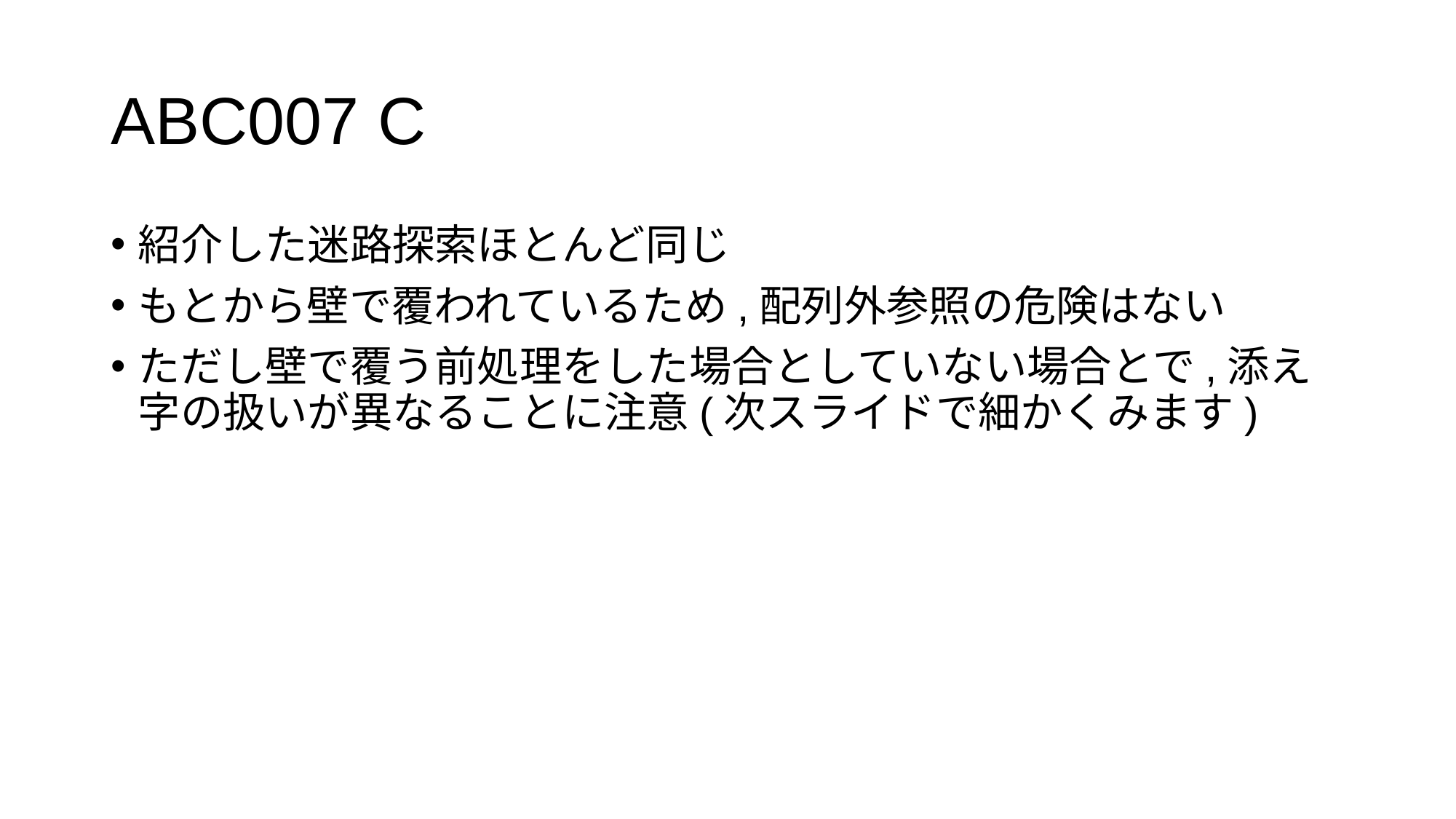

# ABC007 C
紹介した迷路探索ほとんど同じ
もとから壁で覆われているため,配列外参照の危険はない
ただし壁で覆う前処理をした場合としていない場合とで,添え字の扱いが異なることに注意(次スライドで細かくみます)